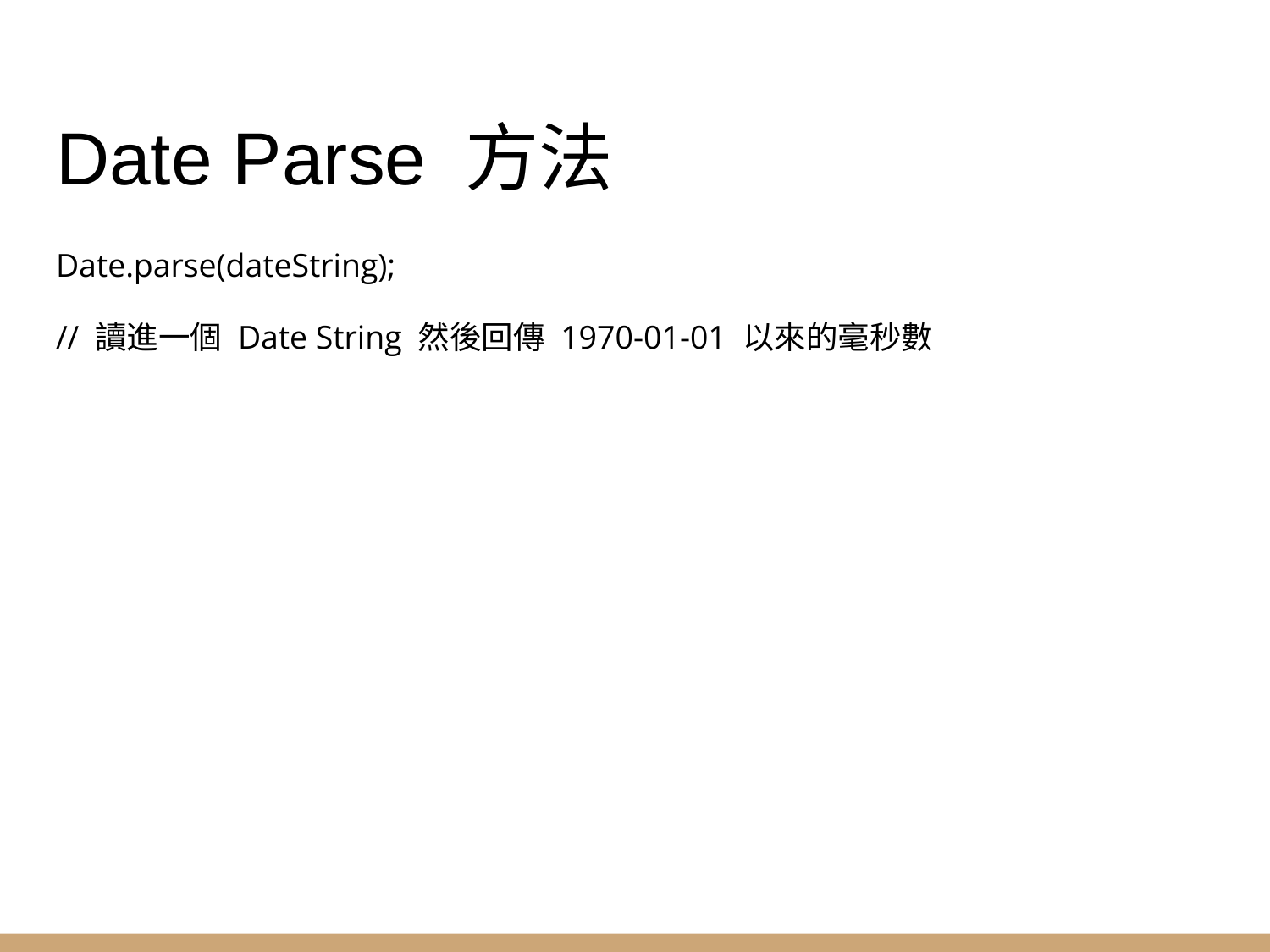

# Date Parse 方法
Date.parse(dateString);
// 讀進一個 Date String 然後回傳 1970-01-01 以來的毫秒數